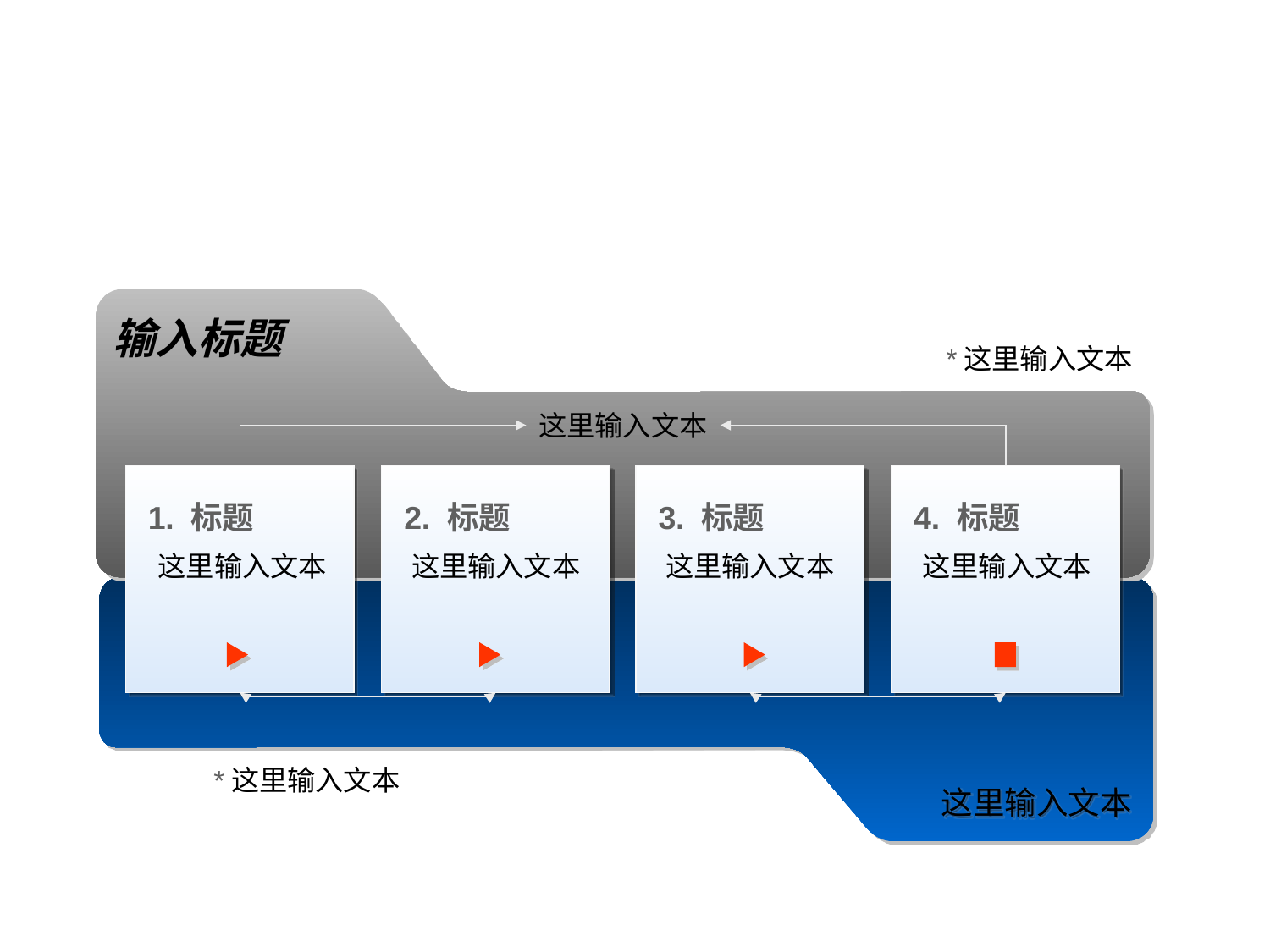

输入标题
*这里输入文本
这里输入文本

1. 标题
2. 标题
3. 标题
4. 标题
这里输入文本
这里输入文本
这里输入文本
这里输入文本

*这里输入文本
这里输入文本